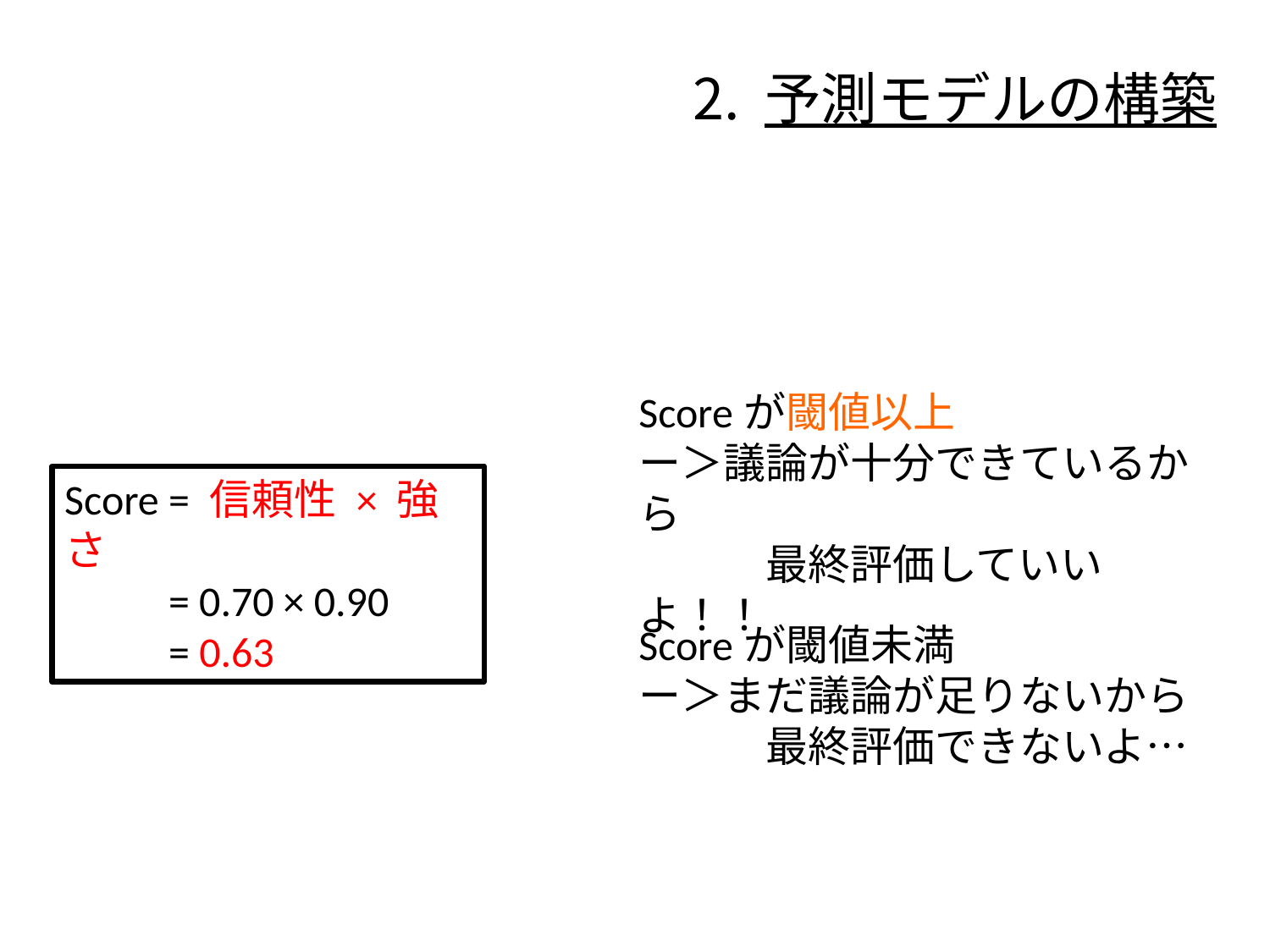

jhgfvjg
予測モデルの構築

Scoreが閾値以上
ー＞議論が十分できているから
　　　最終評価していいよ！！
Score = 信頼性 × 強さ
Score = 0.70 × 0.90
Score = 0.63
Scoreが閾値未満
ー＞まだ議論が足りないから
　　　最終評価できないよ…